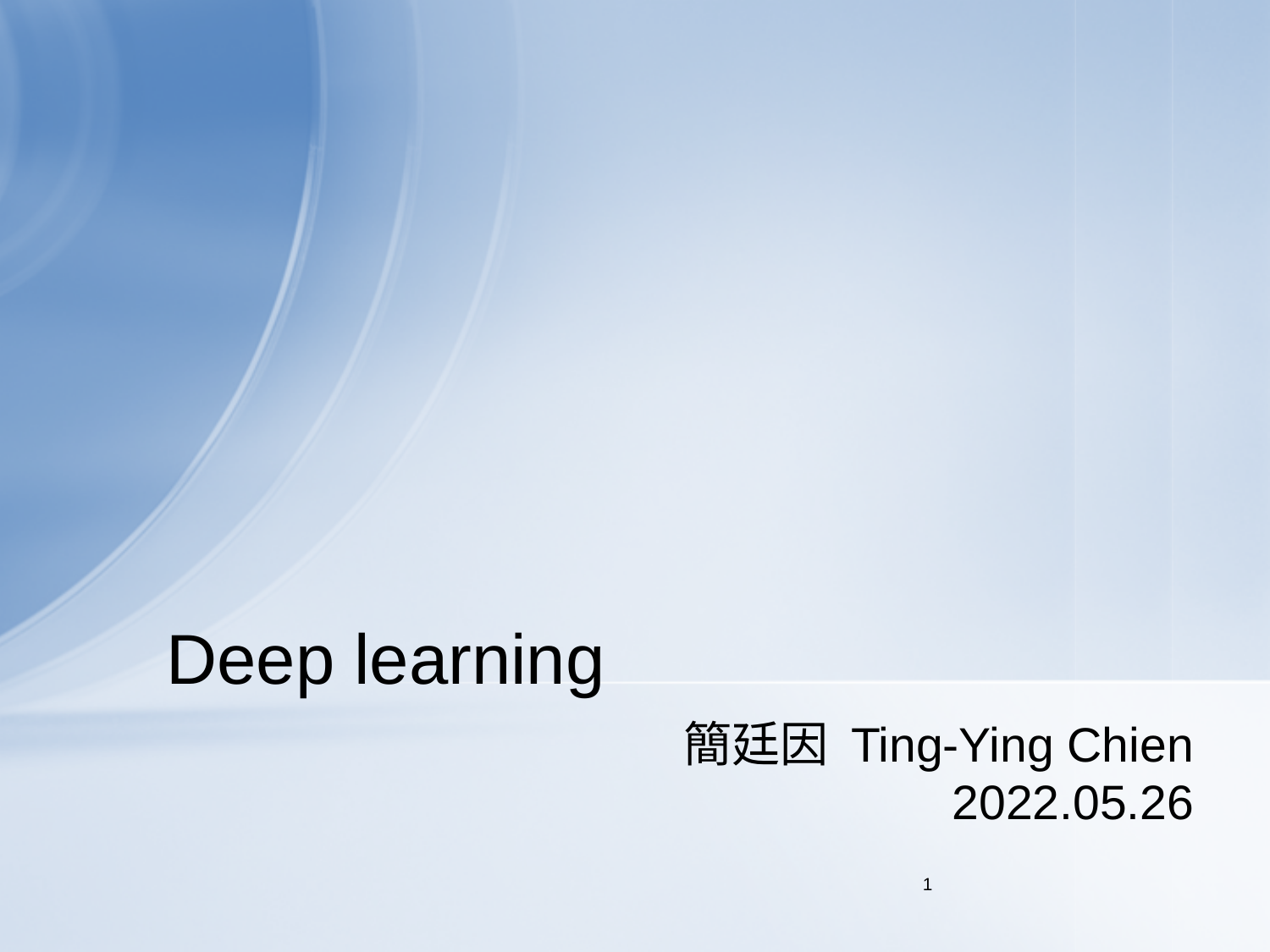

# Deep learning
 簡廷因 Ting-Ying Chien
2022.05.26
1